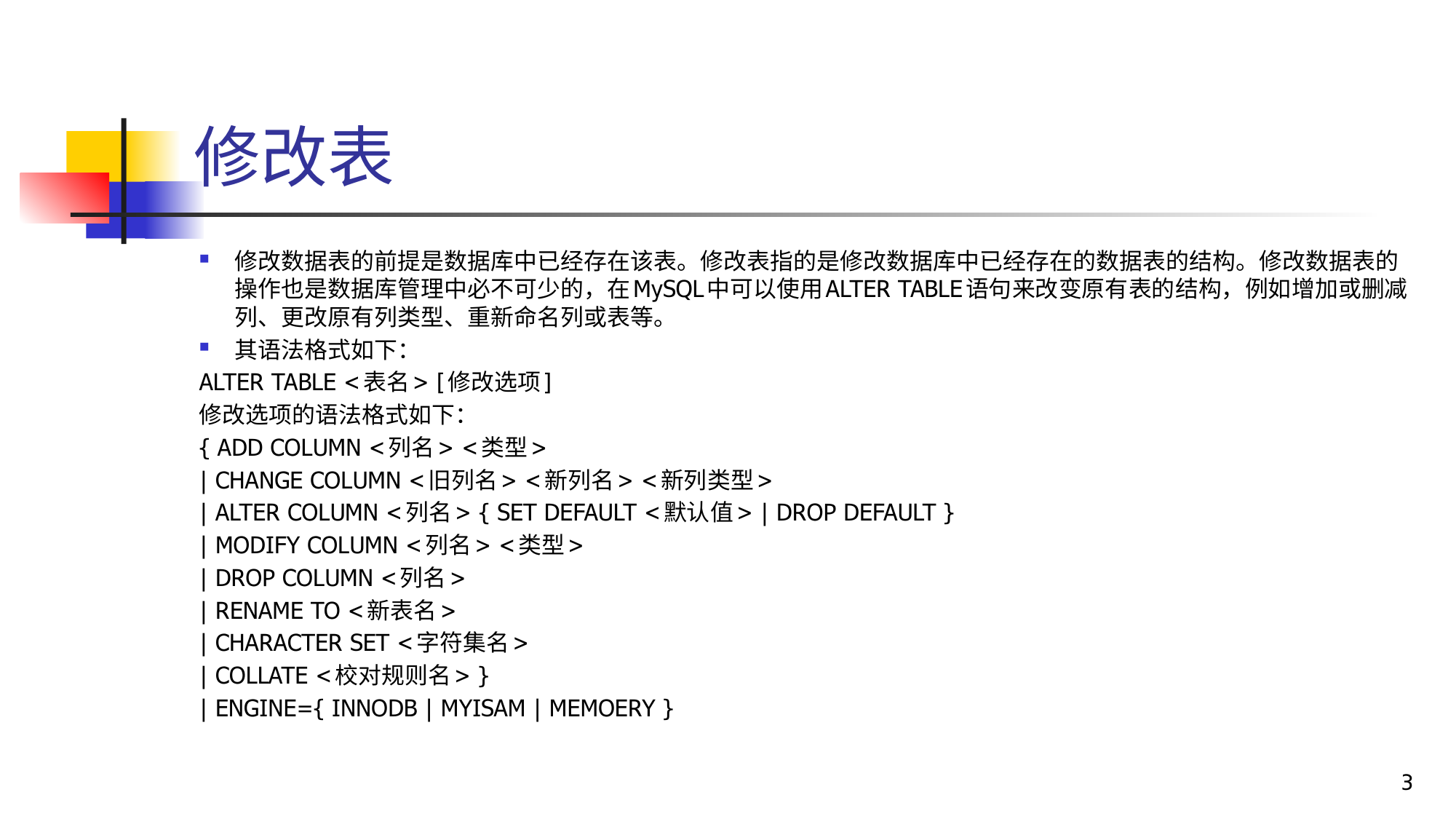

# 修改表
修改数据表的前提是数据库中已经存在该表。修改表指的是修改数据库中已经存在的数据表的结构。修改数据表的操作也是数据库管理中必不可少的，在MySQL中可以使用ALTER TABLE语句来改变原有表的结构，例如增加或删减列、更改原有列类型、重新命名列或表等。
其语法格式如下：
ALTER TABLE <表名> [修改选项]
修改选项的语法格式如下：
{ ADD COLUMN <列名> <类型>
| CHANGE COLUMN <旧列名> <新列名> <新列类型>
| ALTER COLUMN <列名> { SET DEFAULT <默认值> | DROP DEFAULT }
| MODIFY COLUMN <列名> <类型>
| DROP COLUMN <列名>
| RENAME TO <新表名>
| CHARACTER SET <字符集名>
| COLLATE <校对规则名> }
| ENGINE={ INNODB | MYISAM | MEMOERY }

3